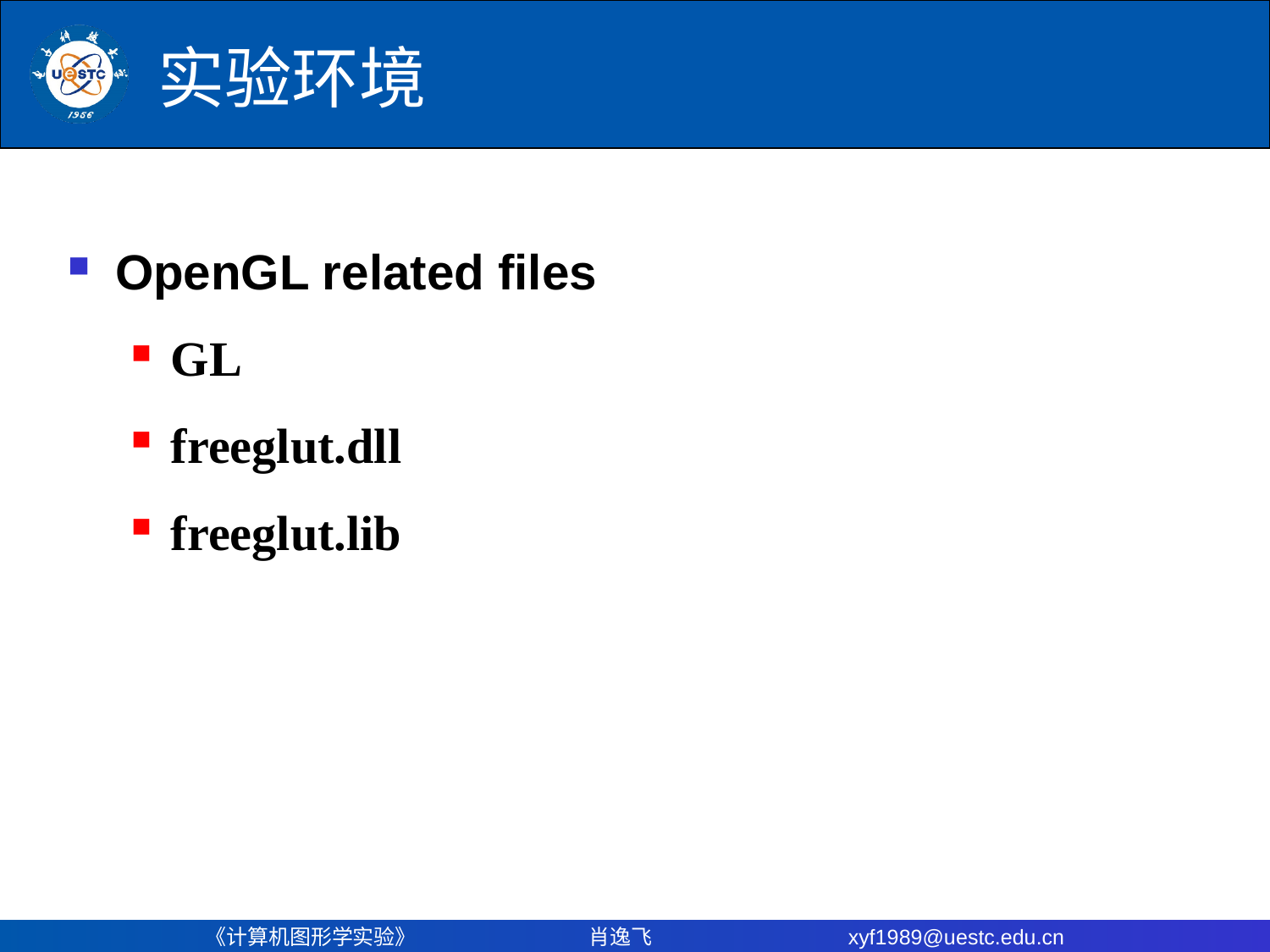

# 实验环境
OpenGL related files
GL
freeglut.dll
freeglut.lib